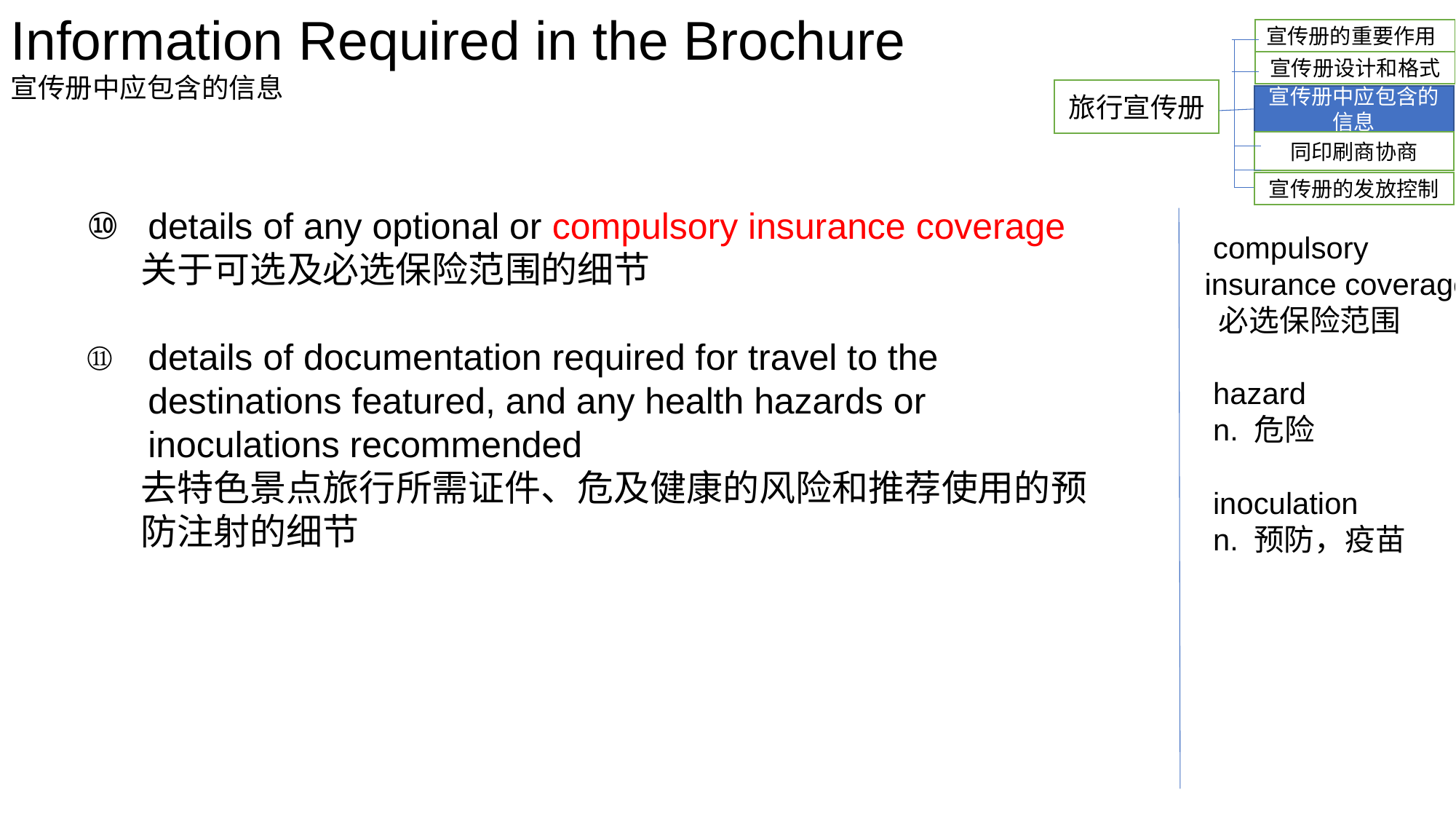

Information Required in the Brochure
宣传册中应包含的信息
宣传册的重要作用
宣传册设计和格式
旅行宣传册
宣传册中应包含的信息
同印刷商协商
宣传册的发放控制
details of any optional or compulsory insurance coverage
关于可选及必选保险范围的细节

details of documentation required for travel to the destinations featured, and any health hazards or inoculations recommended
去特色景点旅行所需证件、危及健康的风险和推荐使用的预防注射的细节
 compulsory insurance coverage
 必选保险范围

 hazard
 n. 危险

 inoculation
 n. 预防，疫苗